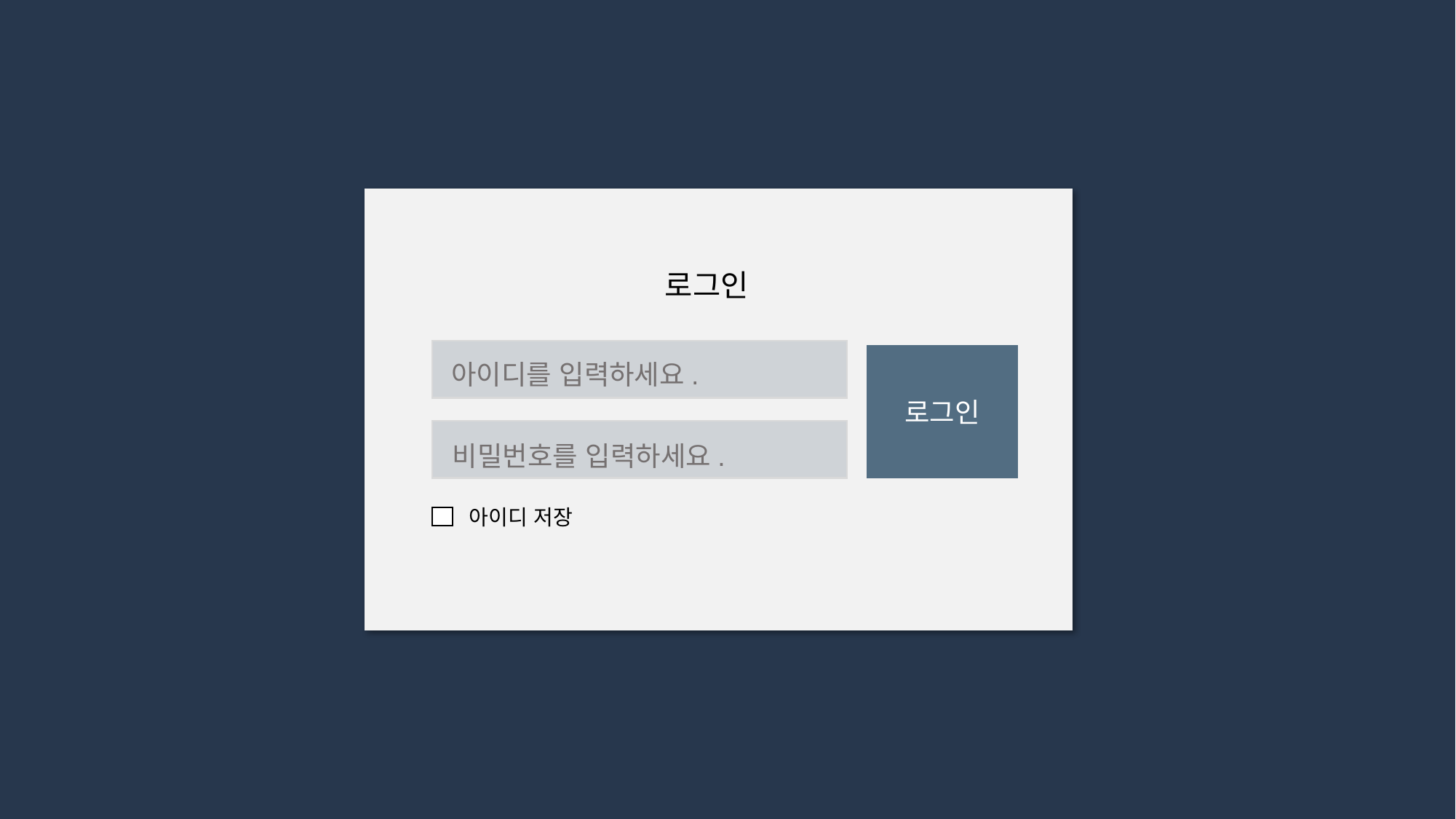

로그인

로그인
아이디를 입력하세요.

비밀번호를 입력하세요.
아이디 저장